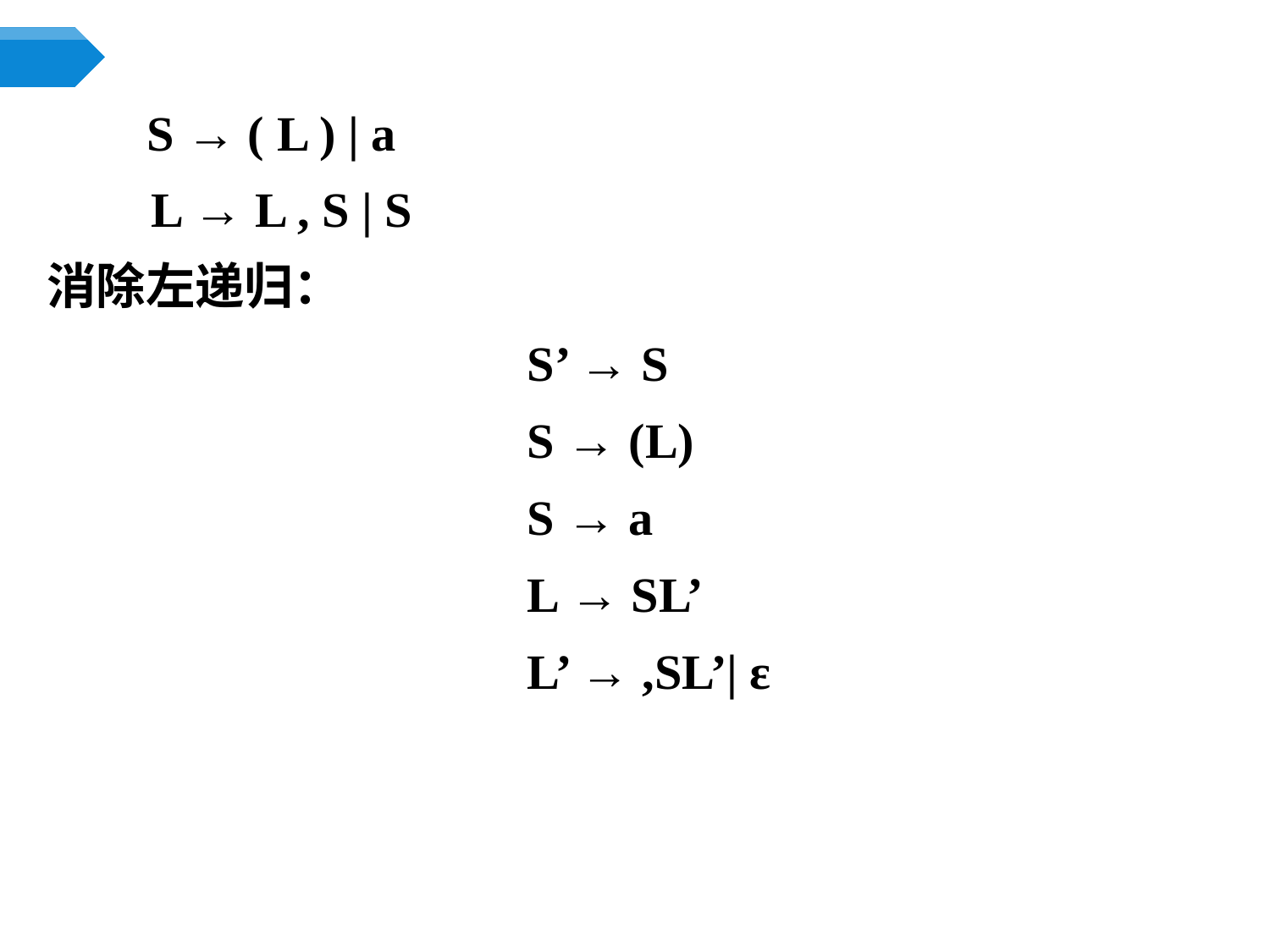

S → ( L ) | a
	L → L , S | S
 消除左递归：
                                         S’ → S
                                         S → (L)
                                         S → a
                                         L → SL’
                                         L’ → ,SL’| ε